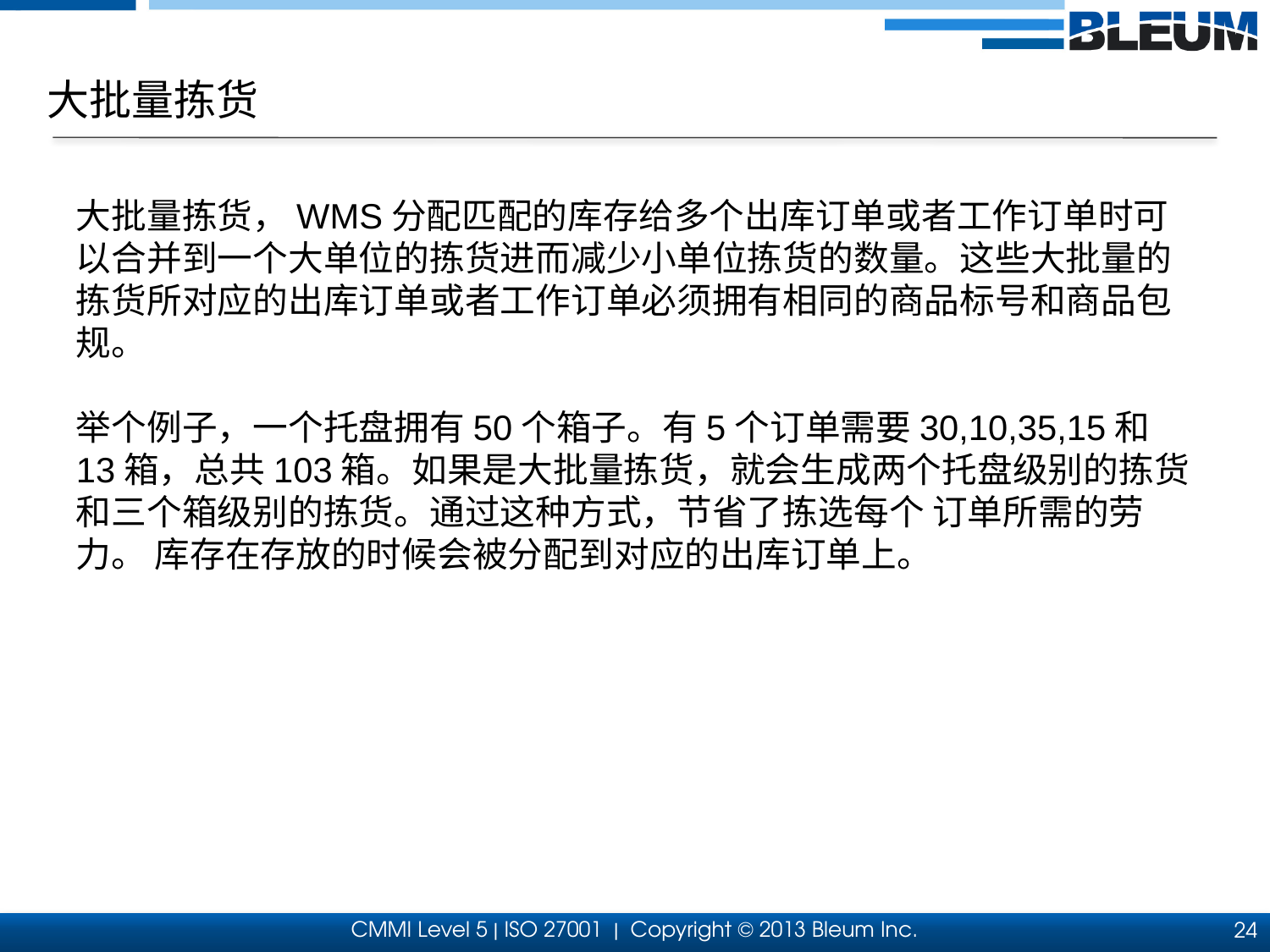

大批量拣货
大批量拣货，WMS分配匹配的库存给多个出库订单或者工作订单时可以合并到一个大单位的拣货进而减少小单位拣货的数量。这些大批量的拣货所对应的出库订单或者工作订单必须拥有相同的商品标号和商品包规。

举个例子，一个托盘拥有50个箱子。有5个订单需要30,10,35,15和13箱，总共103箱。如果是大批量拣货，就会生成两个托盘级别的拣货和三个箱级别的拣货。通过这种方式，节省了拣选每个 订单所需的劳力。 库存在存放的时候会被分配到对应的出库订单上。

24